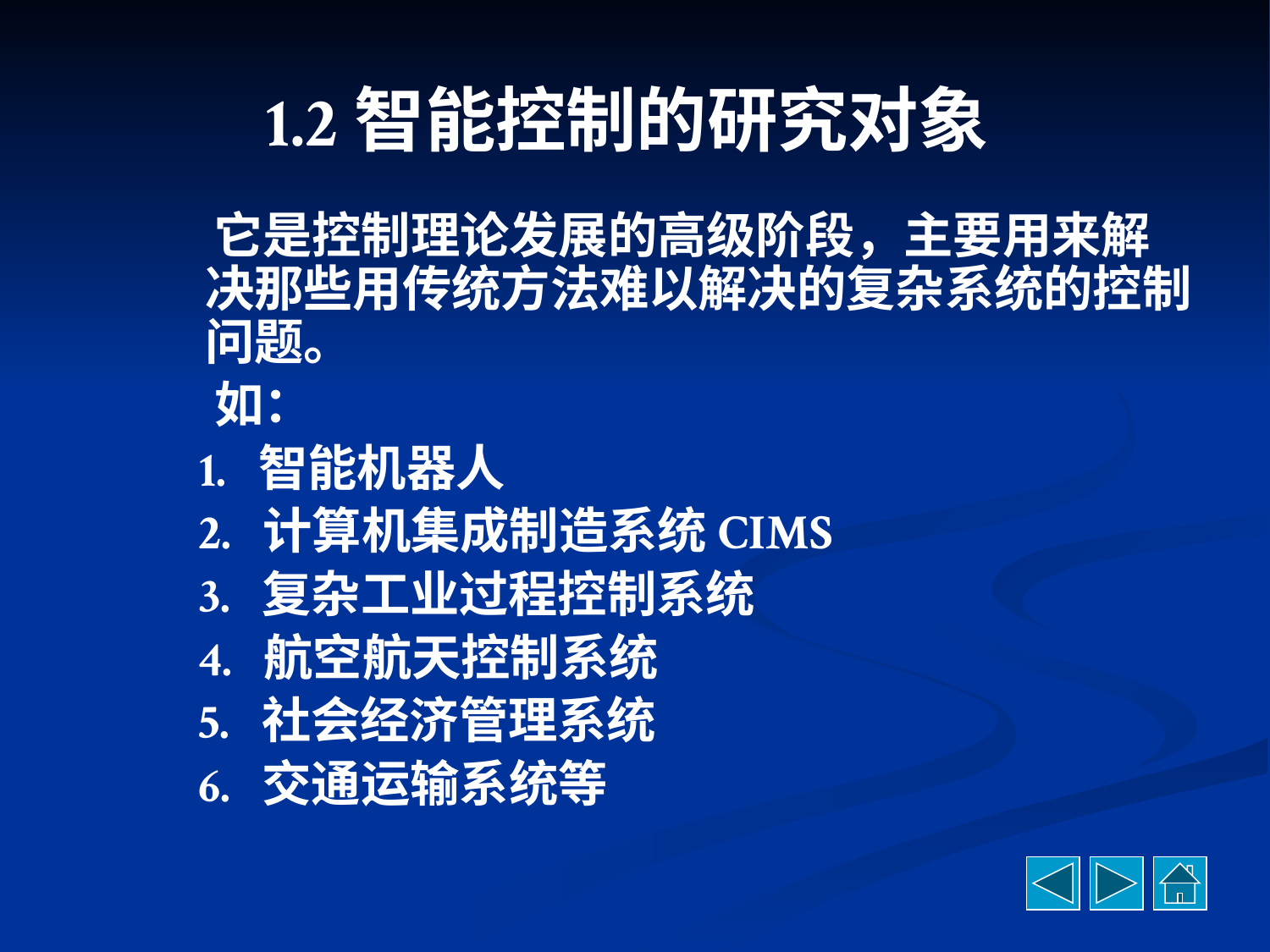

# 1.2智能控制的研究对象

    它是控制理论发展的高级阶段，主要用来解决那些用传统方法难以解决的复杂系统的控制问题。
    如：
    1.  智能机器人
    2.  计算机集成制造系统CIMS
    3.  复杂工业过程控制系统
    4.  航空航天控制系统
    5.  社会经济管理系统
    6.  交通运输系统等